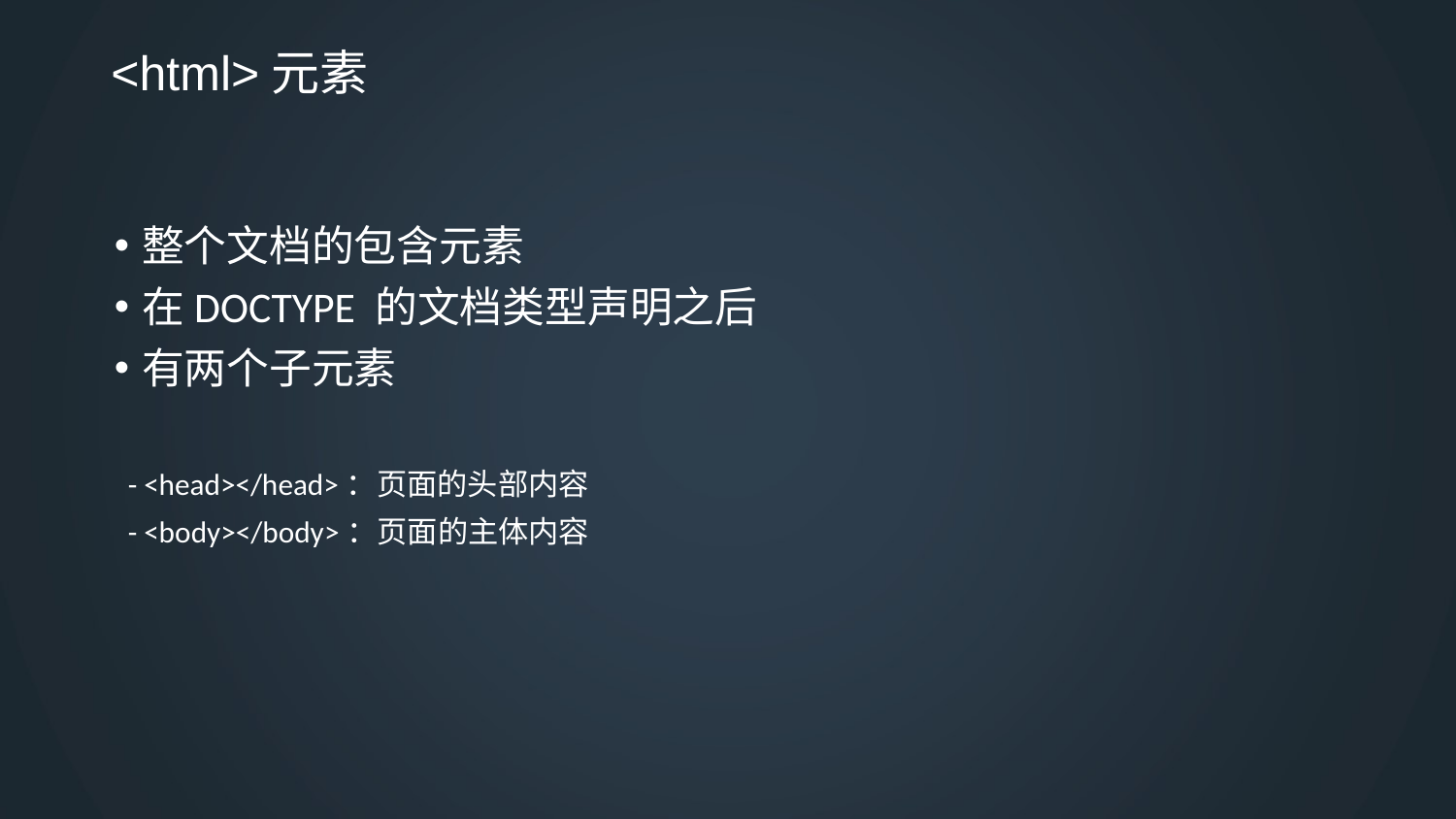

# <html>元素
整个文档的包含元素
在DOCTYPE 的文档类型声明之后
有两个子元素

  - <head></head>：页面的头部内容
  - <body></body>：页面的主体内容